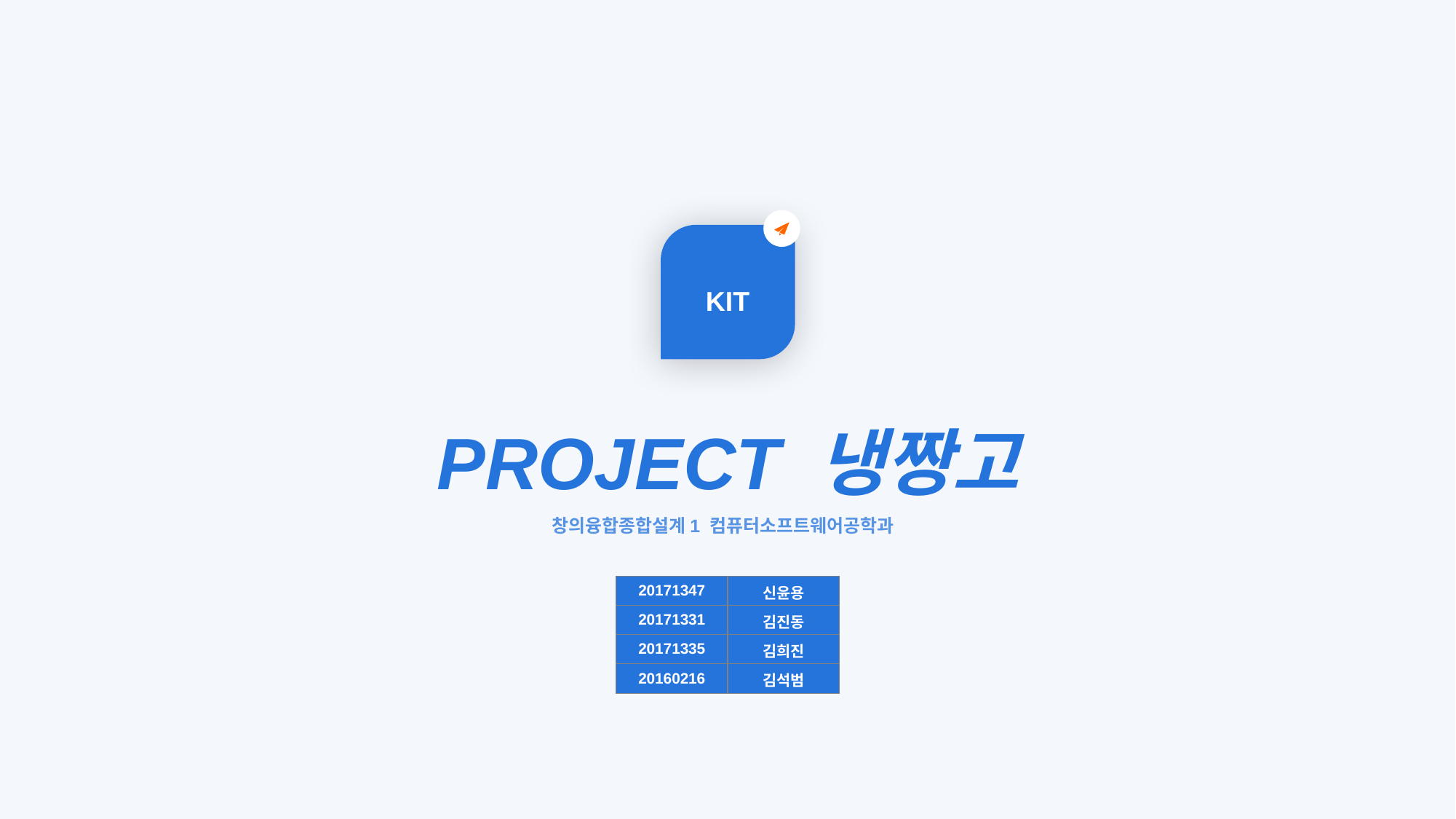

KIT
PROJECT 냉짱고
창의융합종합설계1 컴퓨터소프트웨어공학과
| 20171347 | 신윤용 |
| --- | --- |
| 20171331 | 김진동 |
| 20171335 | 김희진 |
| 20160216 | 김석범 |